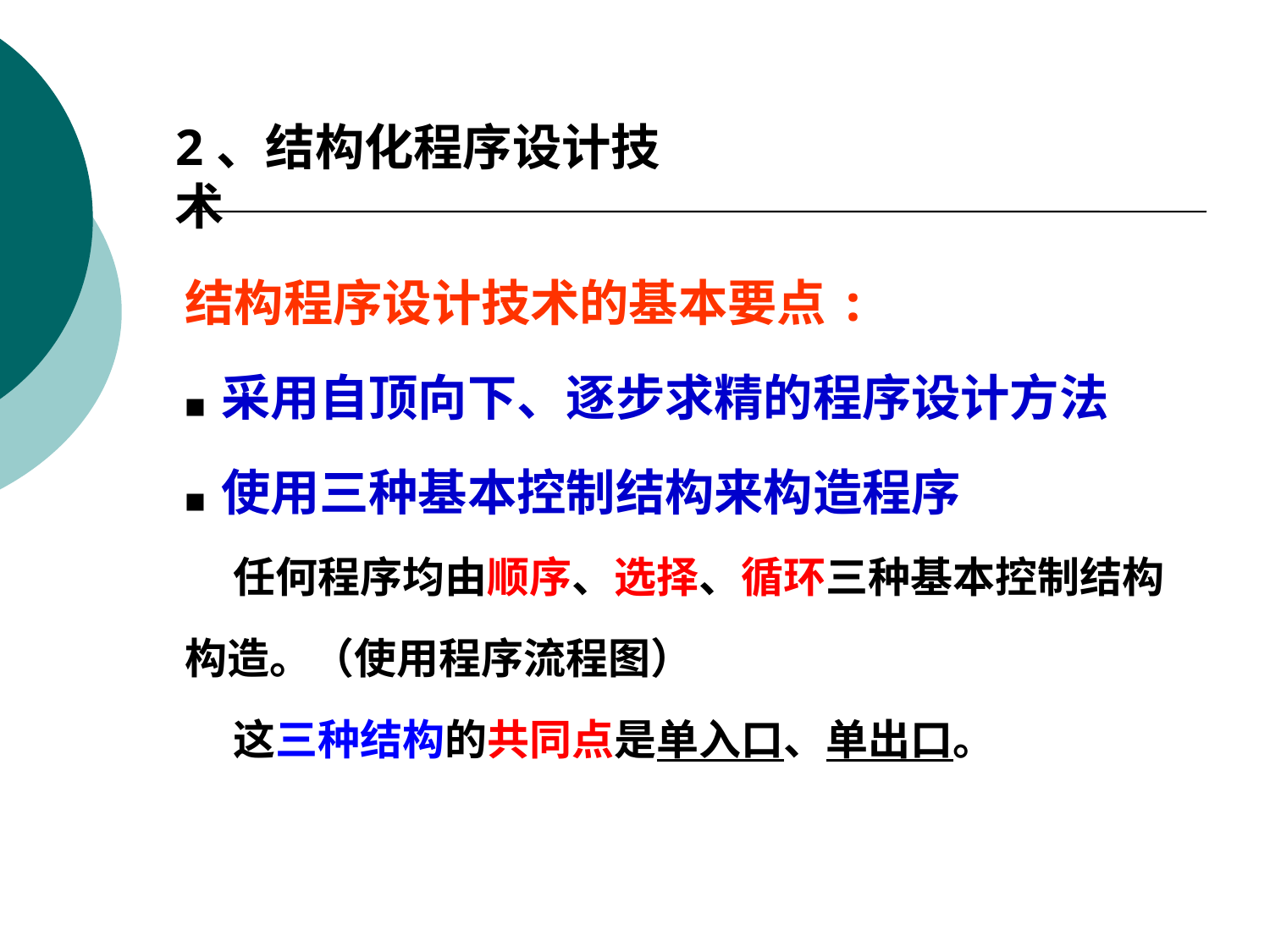

2、结构化程序设计技术
结构程序设计技术的基本要点:
■ 采用自顶向下、逐步求精的程序设计方法
■ 使用三种基本控制结构来构造程序
    任何程序均由顺序、选择、循环三种基本控制结构
构造。（使用程序流程图）
    这三种结构的共同点是单入口、单出口。